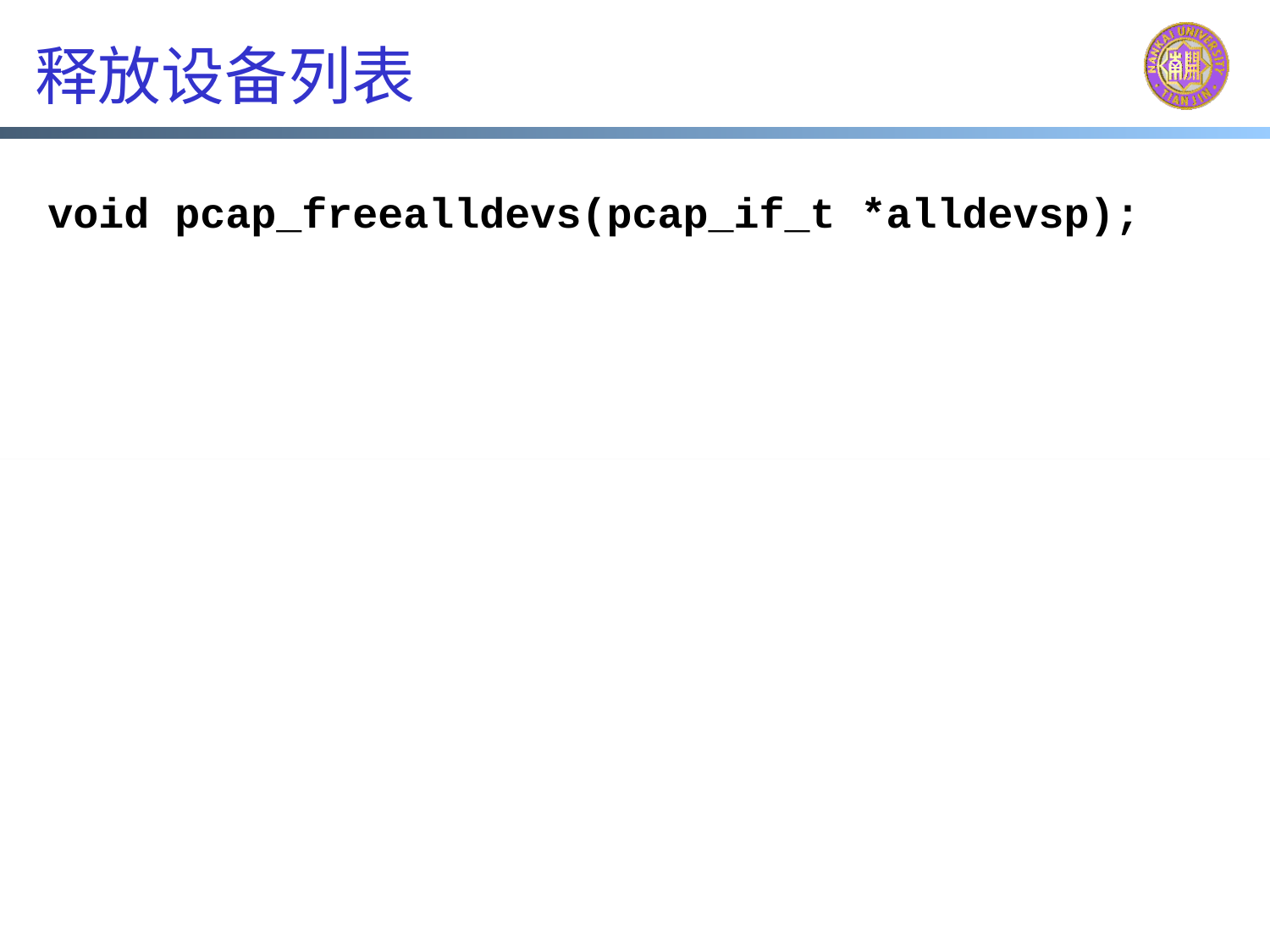

# 释放设备列表
| void pcap\_freealldevs(pcap\_if\_t \*alldevsp); |
| --- |